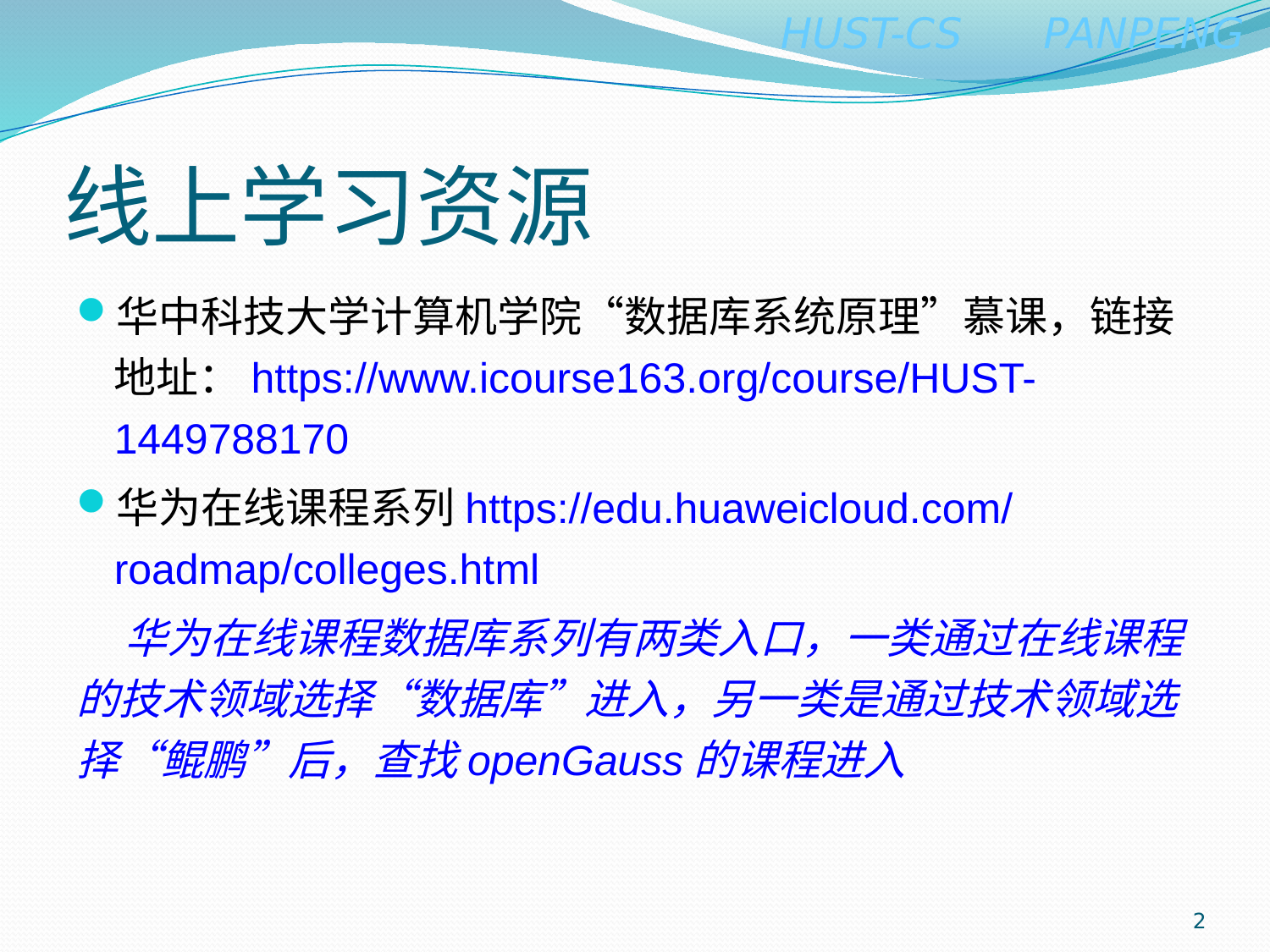

# 线上学习资源
华中科技大学计算机学院“数据库系统原理”慕课，链接地址：https://www.icourse163.org/course/HUST-1449788170
华为在线课程系列https://edu.huaweicloud.com/roadmap/colleges.html
    华为在线课程数据库系列有两类入口，一类通过在线课程的技术领域选择“数据库”进入，另一类是通过技术领域选择“鲲鹏”后，查找openGauss的课程进入
2